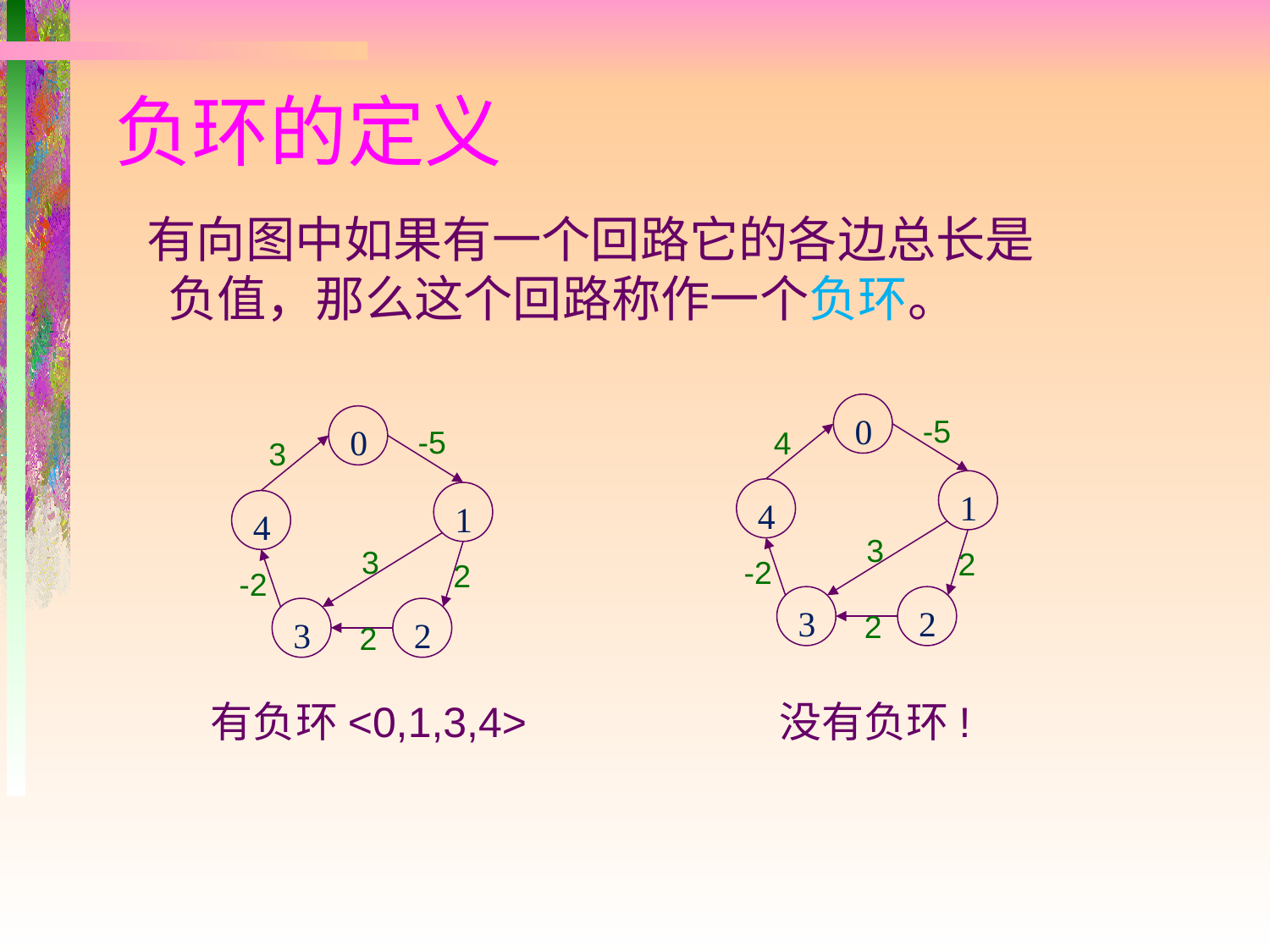

# 负环的定义
   有向图中如果有一个回路它的各边总长是
      负值，那么这个回路称作一个负环。
0
-5
4
1
4
3
2
-2
3
2
2
0
-5
3
1
4
3
2
-2
3
2
2
有负环<0,1,3,4>
没有负环!